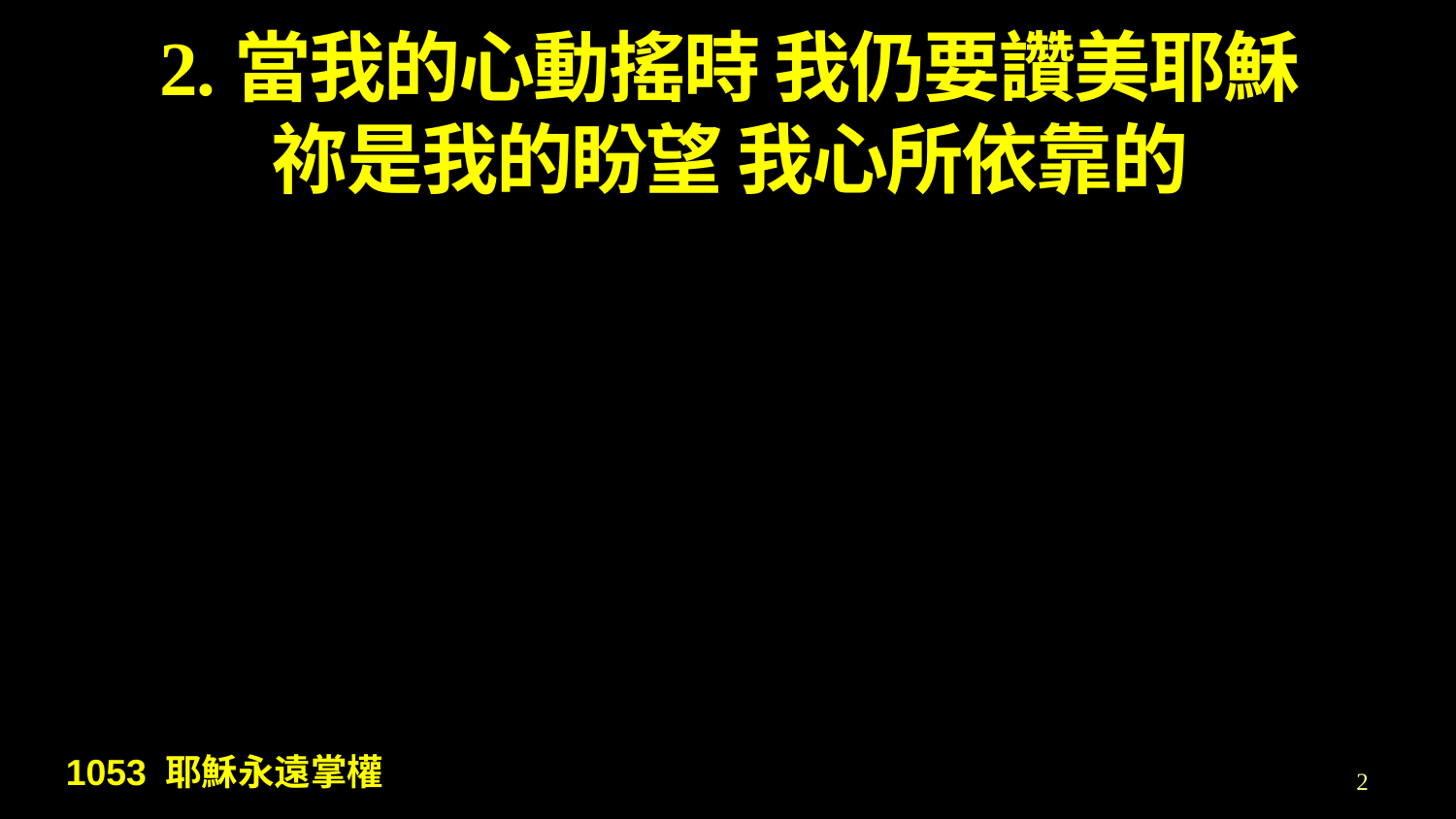

# 2.當我的心動搖時 我仍要讚美耶穌 祢是我的盼望 我心所依靠的
1053 耶穌永遠掌權
2